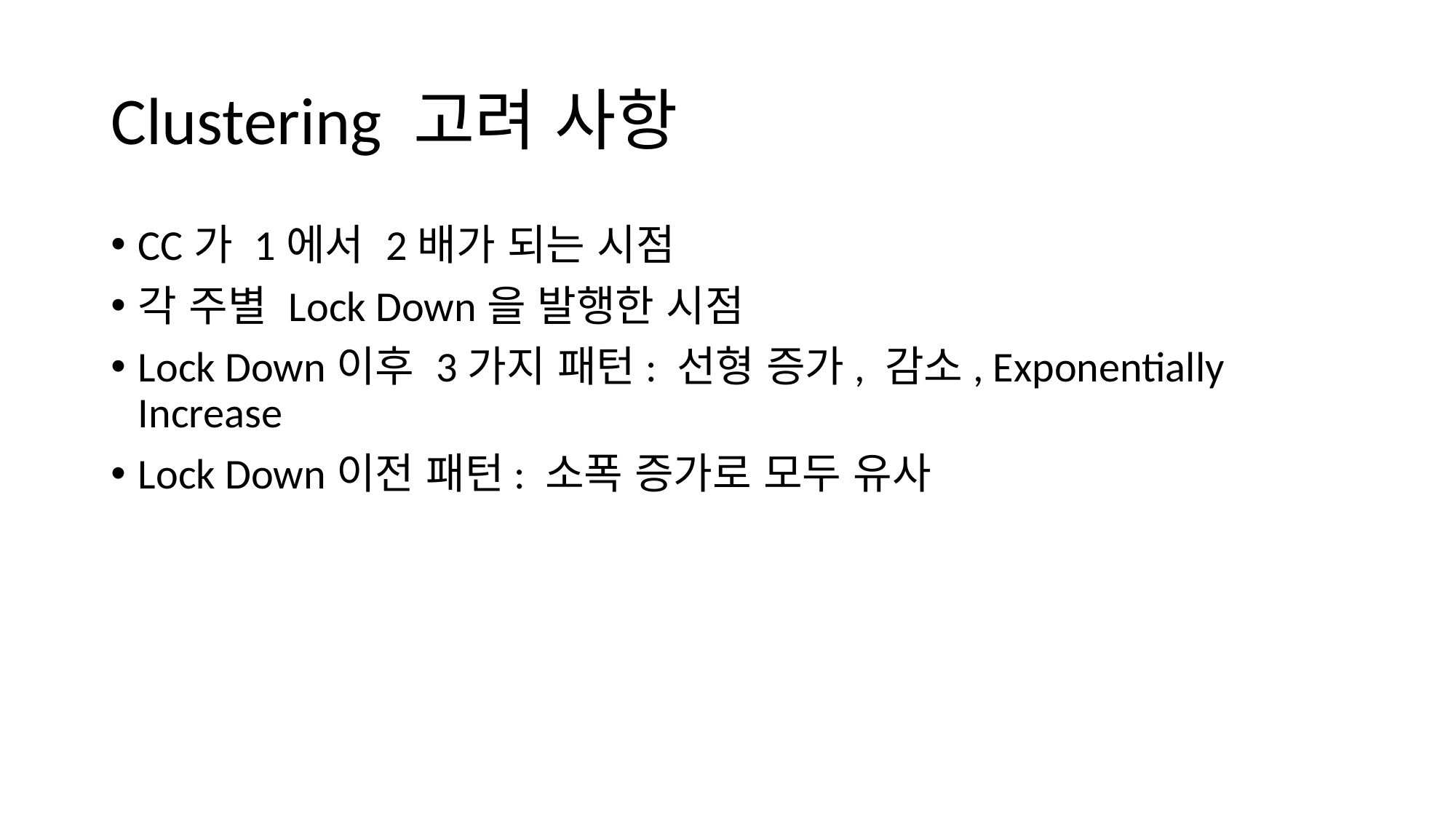

# Clustering 고려 사항
CC가 1에서 2배가 되는 시점
각 주별 Lock Down을 발행한 시점
Lock Down이후 3가지 패턴: 선형 증가, 감소, Exponentially Increase
Lock Down이전 패턴: 소폭 증가로 모두 유사